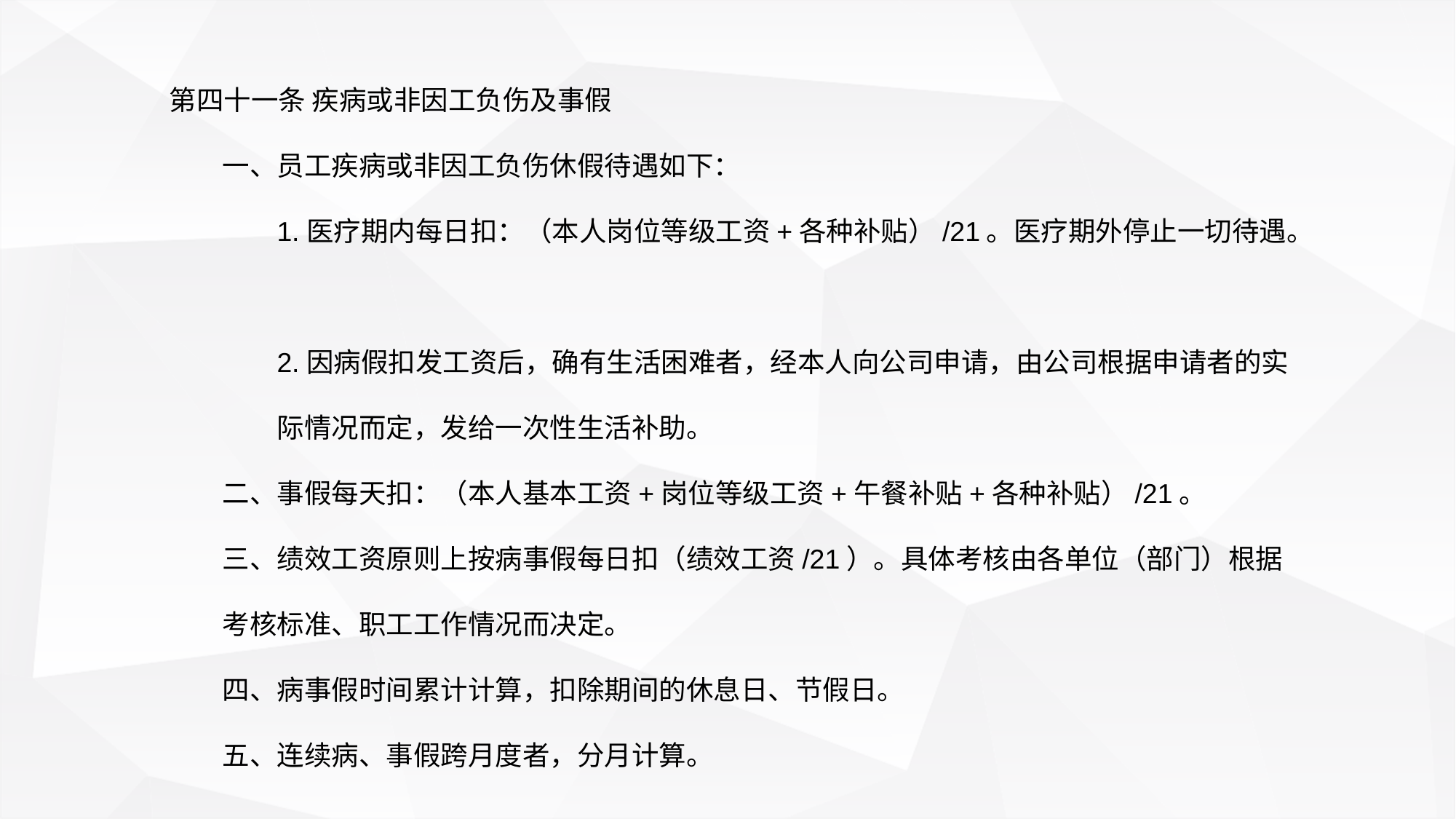

第四十一条 疾病或非因工负伤及事假
一、员工疾病或非因工负伤休假待遇如下：
1.医疗期内每日扣：（本人岗位等级工资+各种补贴）/21。医疗期外停止一切待遇。
2.因病假扣发工资后，确有生活困难者，经本人向公司申请，由公司根据申请者的实际情况而定，发给一次性生活补助。
二、事假每天扣：（本人基本工资+岗位等级工资+午餐补贴+各种补贴）/21。
三、绩效工资原则上按病事假每日扣（绩效工资/21）。具体考核由各单位（部门）根据考核标准、职工工作情况而决定。
四、病事假时间累计计算，扣除期间的休息日、节假日。
五、连续病、事假跨月度者，分月计算。